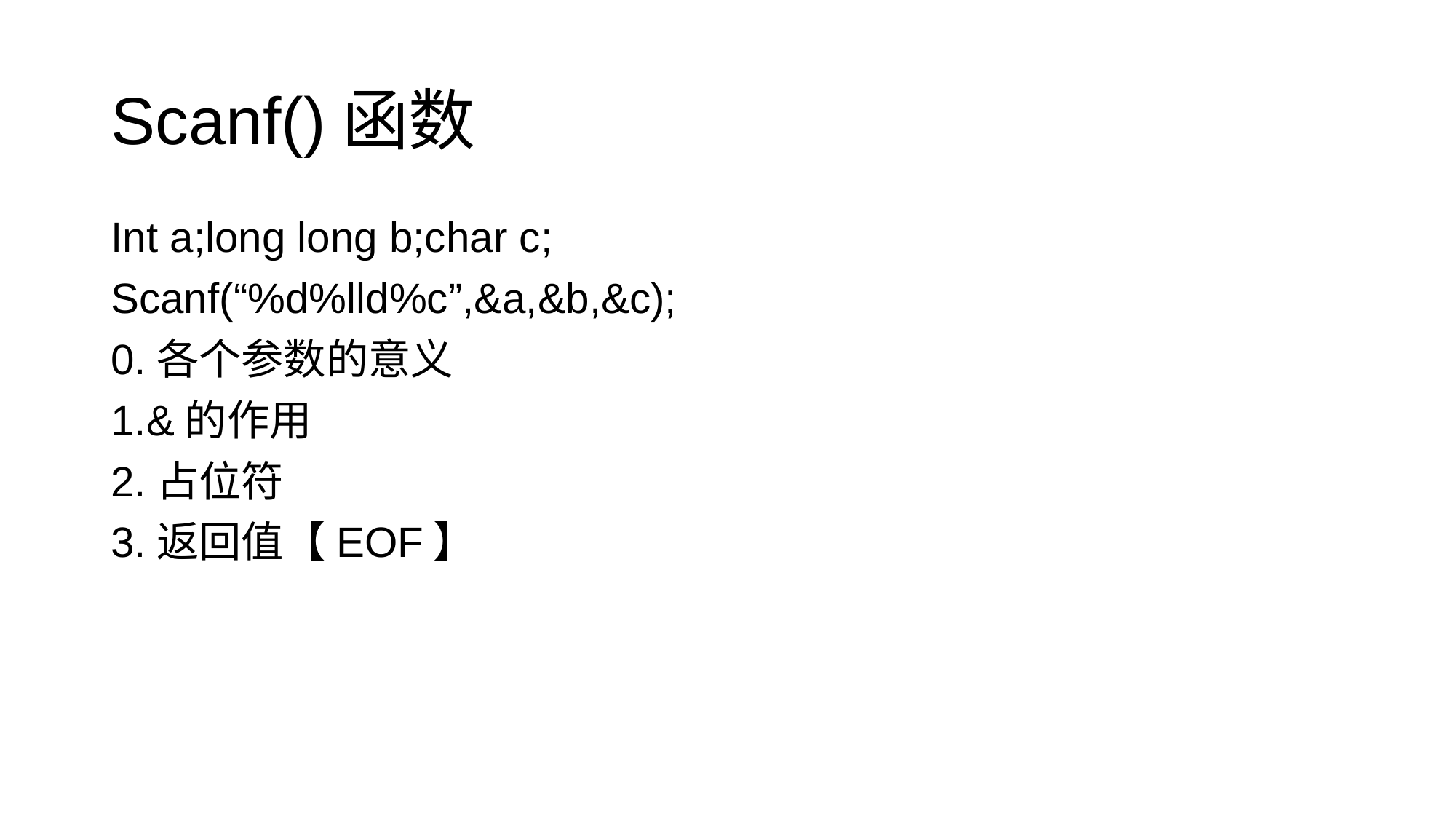

# Scanf()函数
Int a;long long b;char c;
Scanf(“%d%lld%c”,&a,&b,&c);
0.各个参数的意义
1.&的作用
2.占位符
3.返回值【EOF】